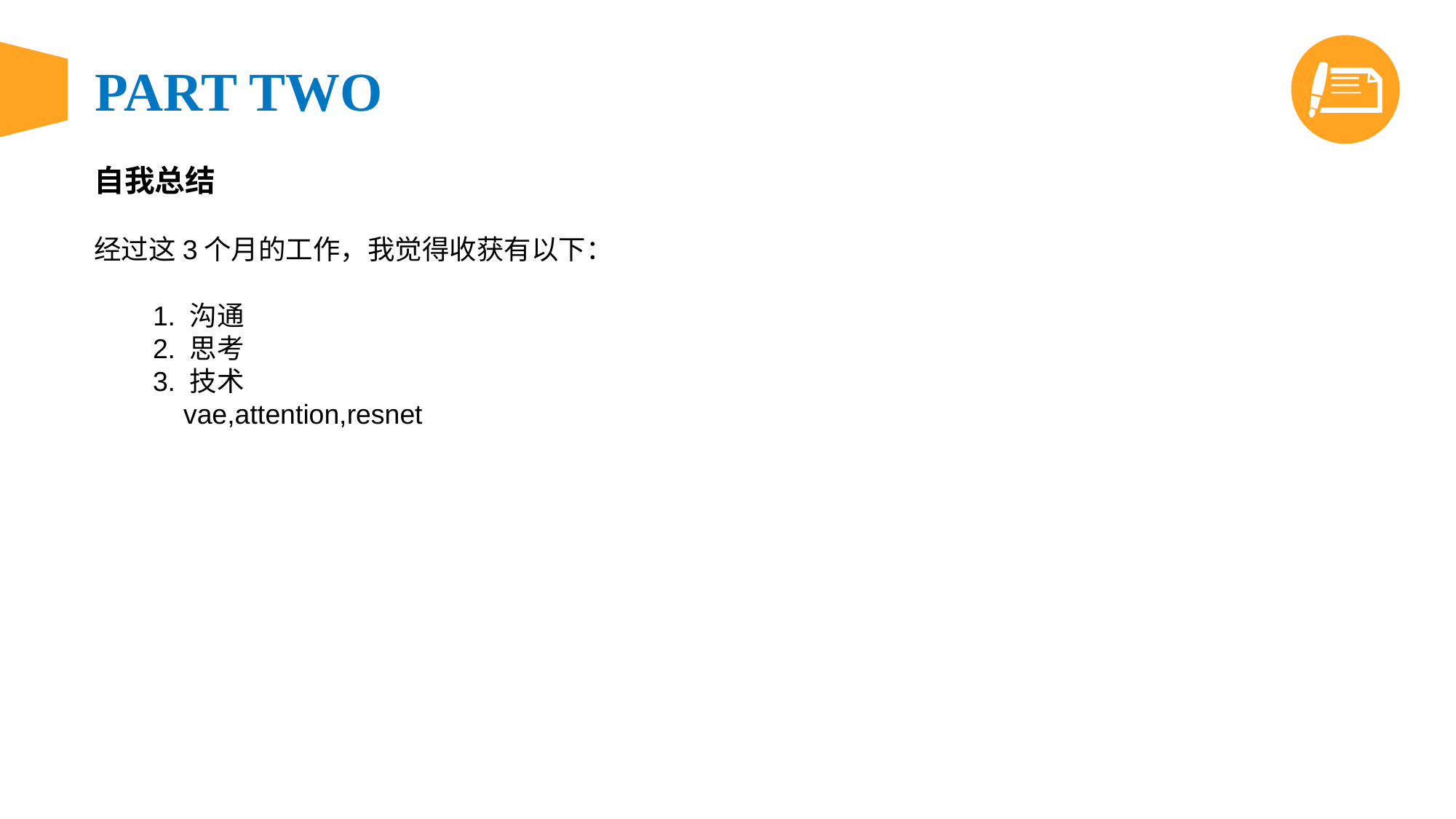

自我总结
经过这3个月的工作，我觉得收获有以下：
1. 沟通
2. 思考
3. 技术
    vae,attention,resnet